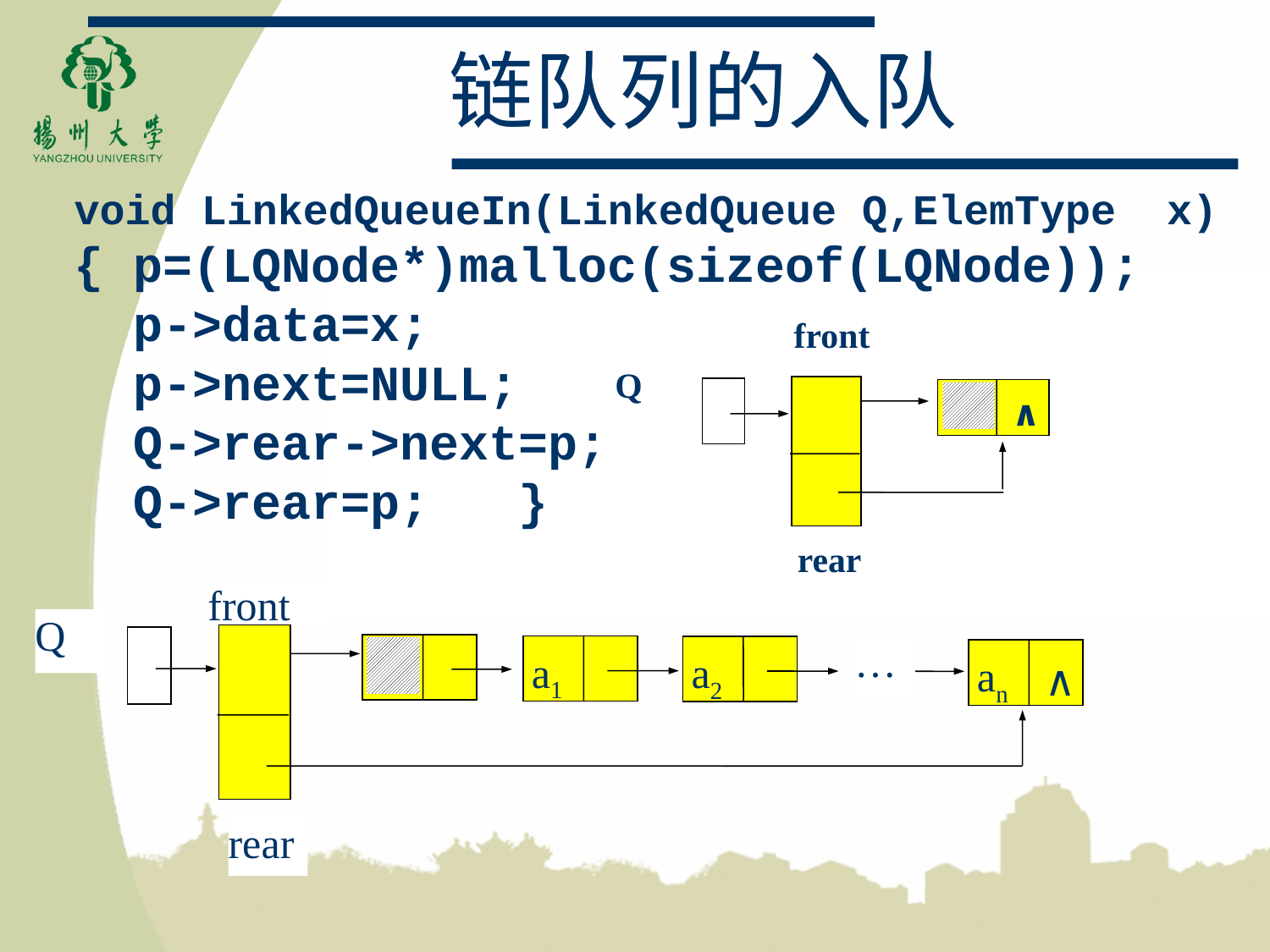

# 链队列的入队
void LinkedQueueIn(LinkedQueue Q,ElemType  x)
{ p=(LQNode*)malloc(sizeof(LQNode));
  p->data=x;
  p->next=NULL;
  Q->rear->next=p;
  Q->rear=p;   }
front
Q

∧

rear
front
Q

…

a1

a2

an
∧

rear